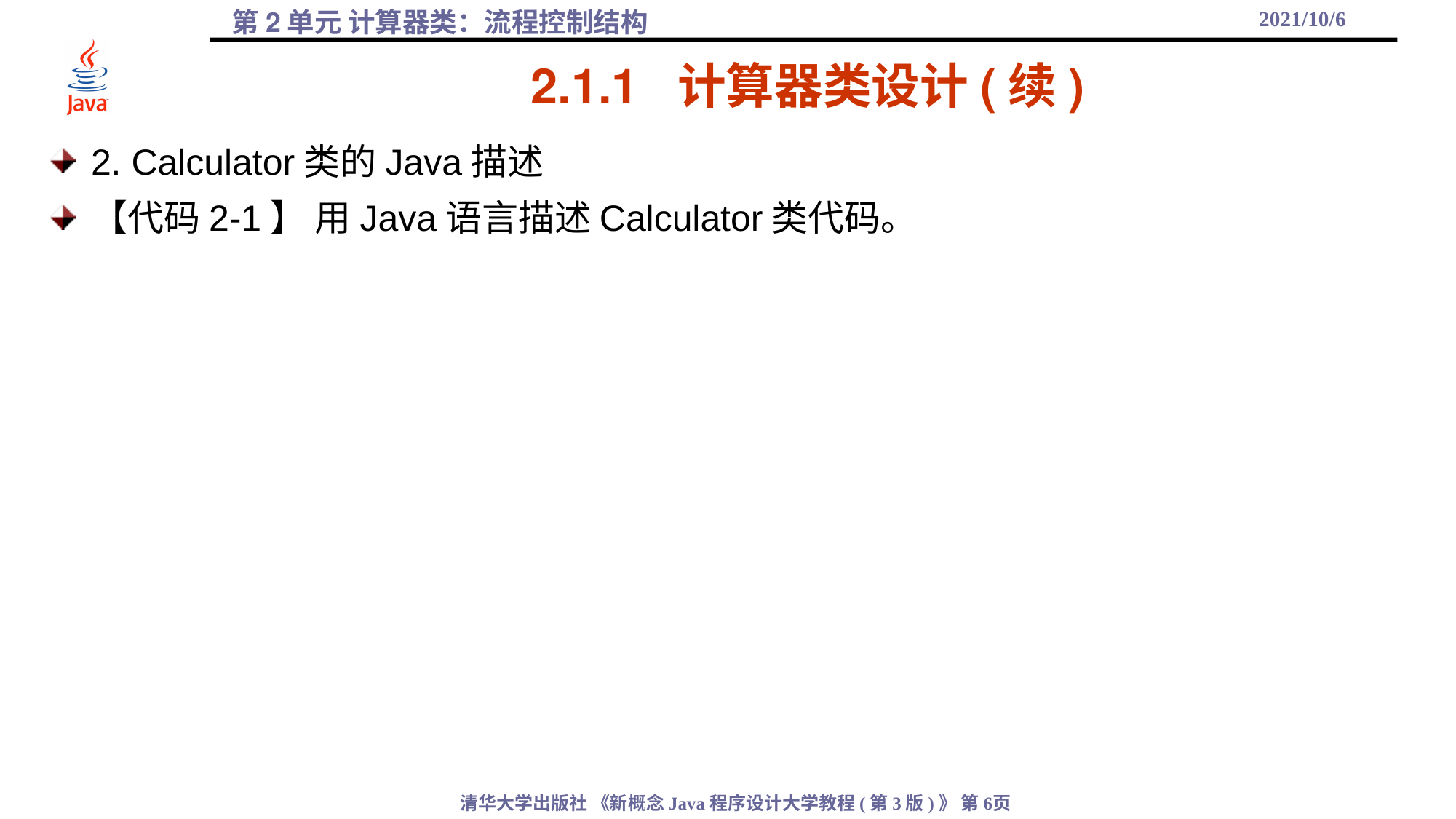

2021/10/6
# 2.1.1  计算器类设计(续)
2. Calculator类的Java描述
【代码2-1】 用Java语言描述Calculator类代码。